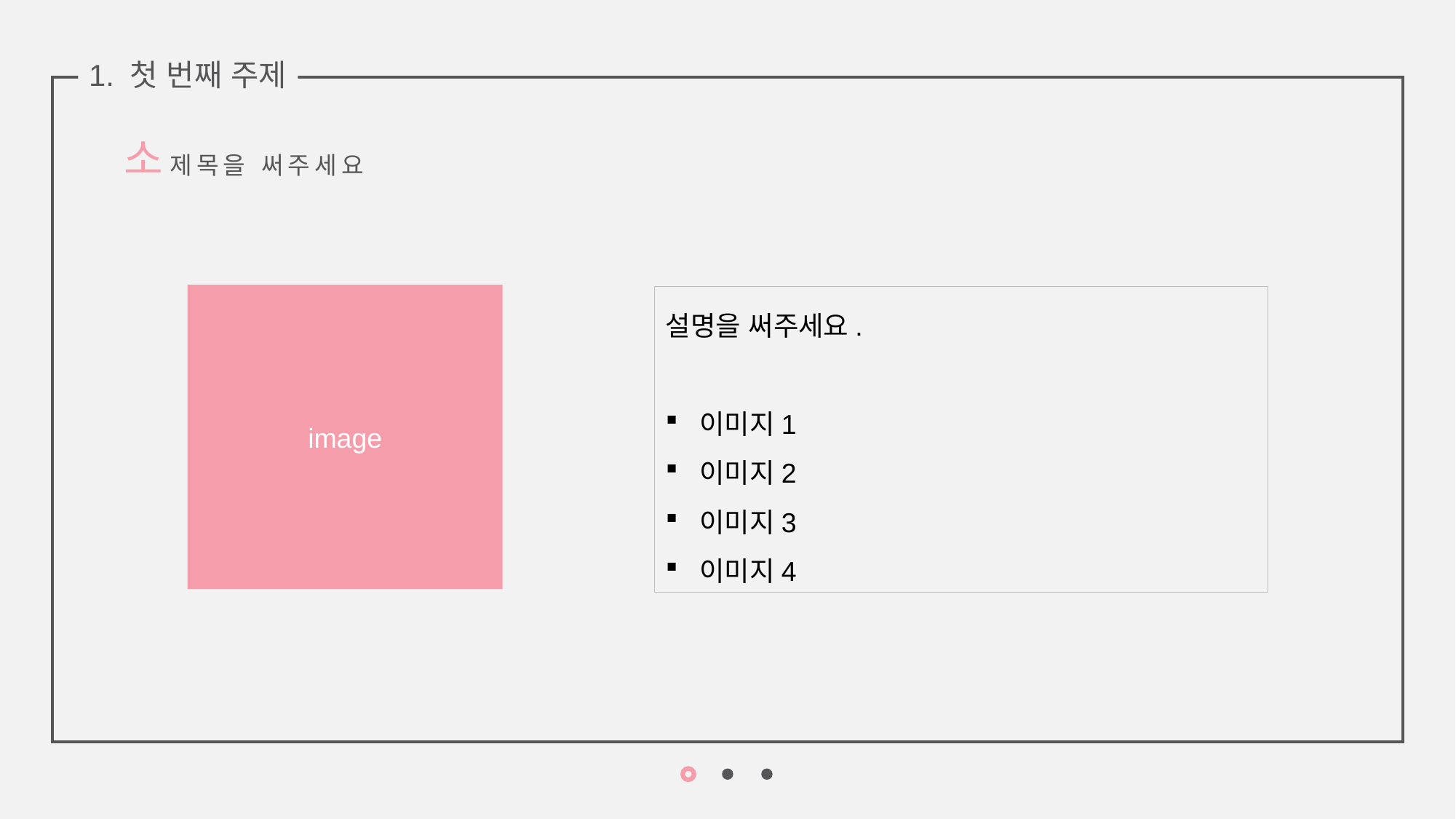

1. 첫 번째 주제

소 제목을 써주세요

image
설명을 써주세요.

이미지1
이미지2
이미지3
이미지4